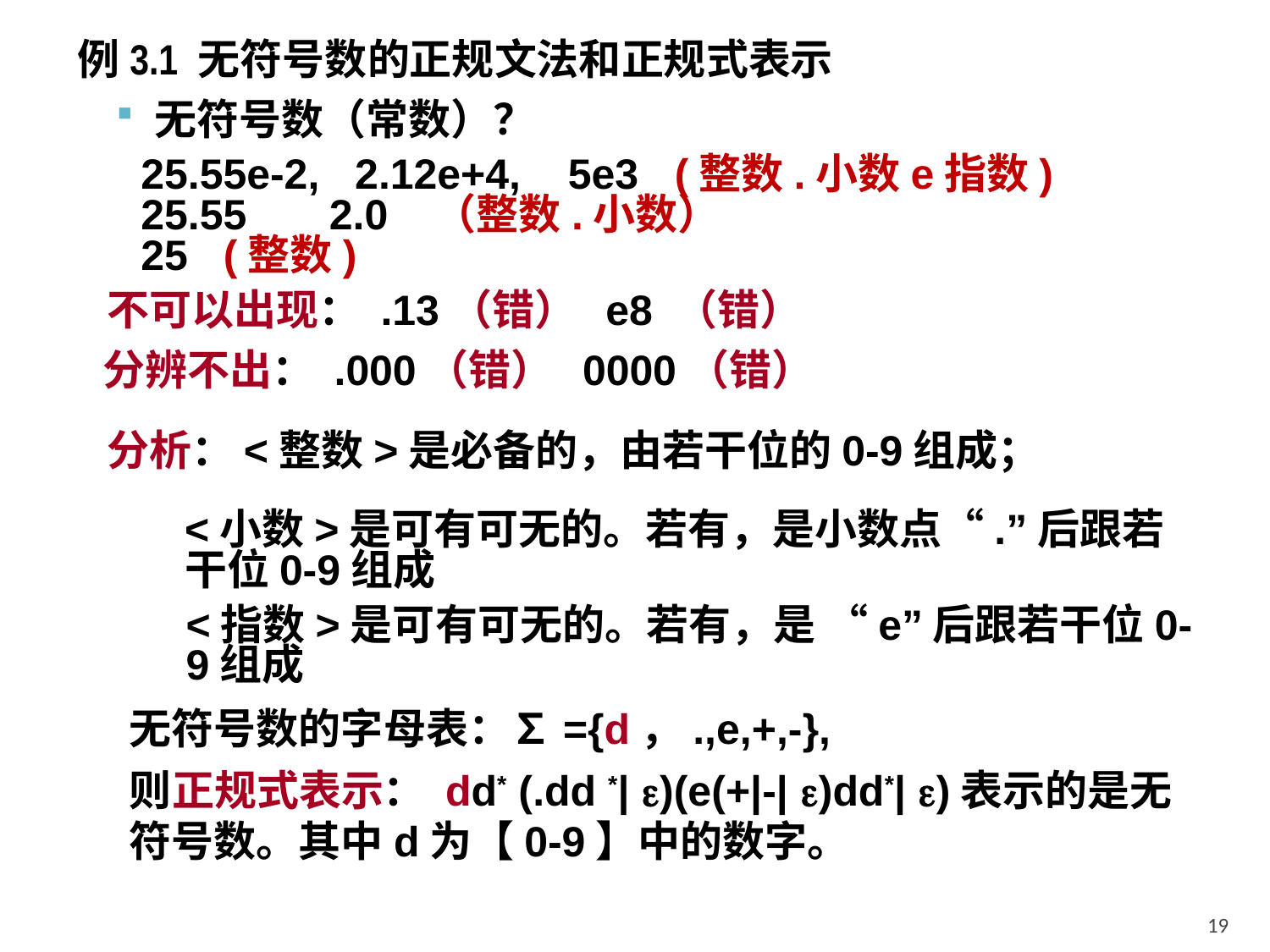

例3.1 无符号数的正规文法和正规式表示
无符号数（常数）？
25.55e-2,   2.12e+4,    5e3   (整数.小数e指数)
25.55       2.0   （整数.小数）
25   (整数)
不可以出现： .13（错）  e8 （错）
分辨不出： .000（错）  0000（错）
分析：<整数>是必备的，由若干位的0-9组成；
<小数>是可有可无的。若有，是小数点“.”后跟若干位0-9组成
<指数>是可有可无的。若有，是 “e”后跟若干位0-9组成
无符号数的字母表：∑={d，.,e,+,-},
则正规式表示： dd* (.dd *| ε)(e(+|-| ε)dd*| ε)表示的是无符号数。其中d为【0-9】中的数字。
19